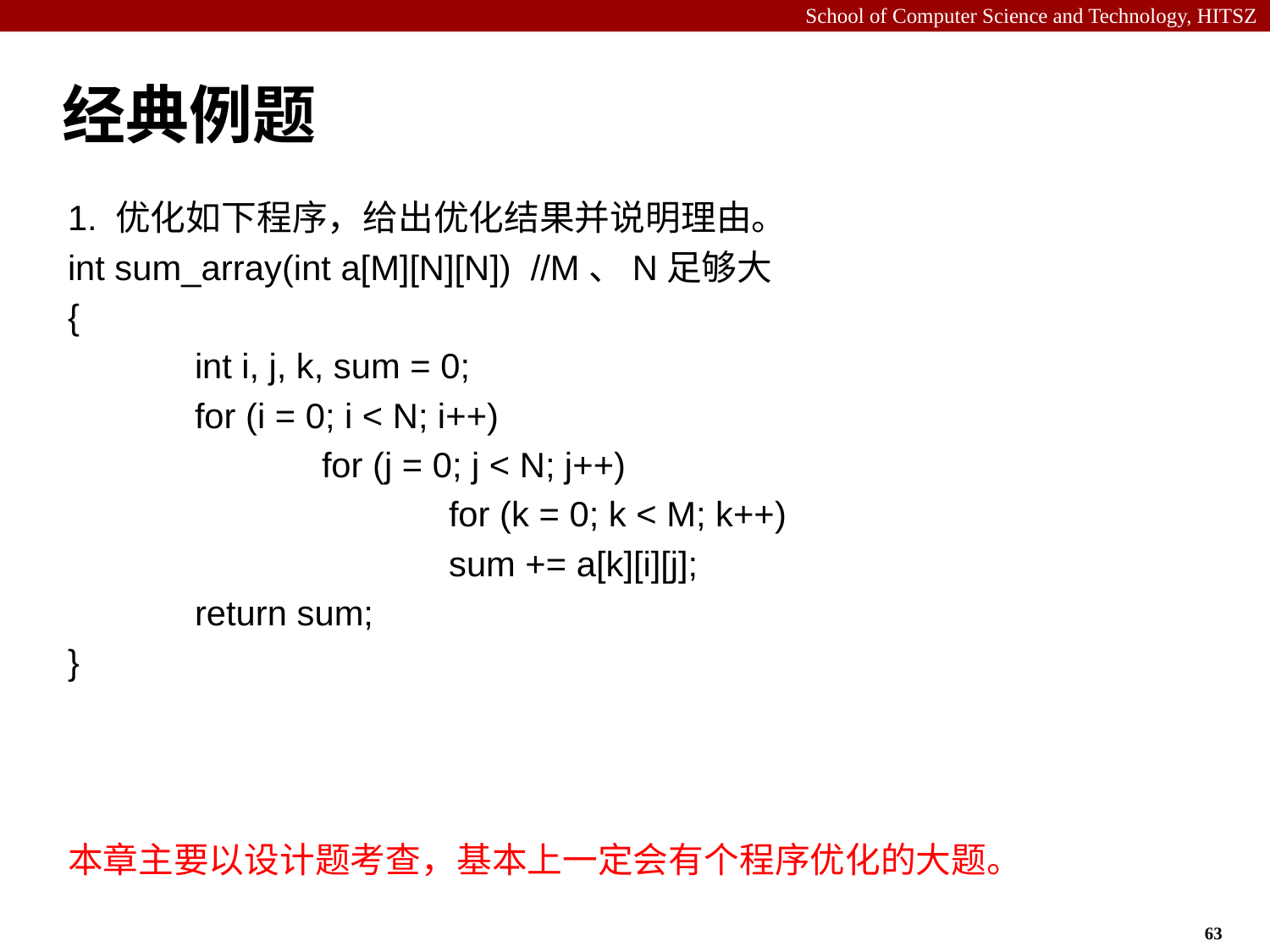

# 经典例题
1. 优化如下程序，给出优化结果并说明理由。
int sum_array(int a[M][N][N])  //M、N足够大
{
	int i, j, k, sum = 0;
	for (i = 0; i < N; i++)
  		for (j = 0; j < N; j++)
			for (k = 0; k < M; k++)
	  		sum += a[k][i][j];
	return sum;
}

本章主要以设计题考查，基本上一定会有个程序优化的大题。